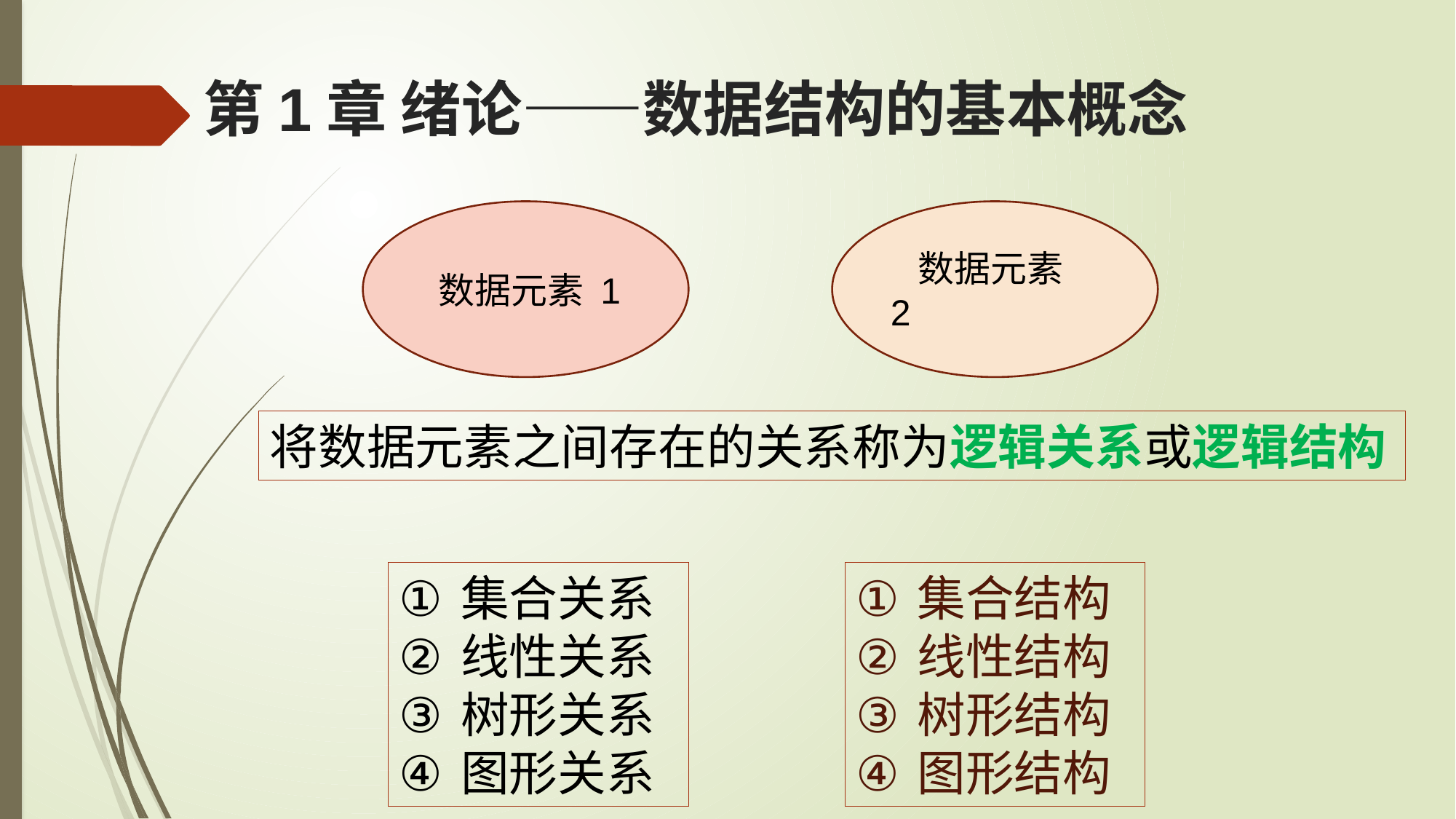

# 第1章 绪论——数据结构的基本概念
 数据元素 1
   数据元素 2
将数据元素之间存在的关系称为逻辑关系或逻辑结构
集合结构
线性结构
树形结构
图形结构
集合关系
线性关系
树形关系
图形关系